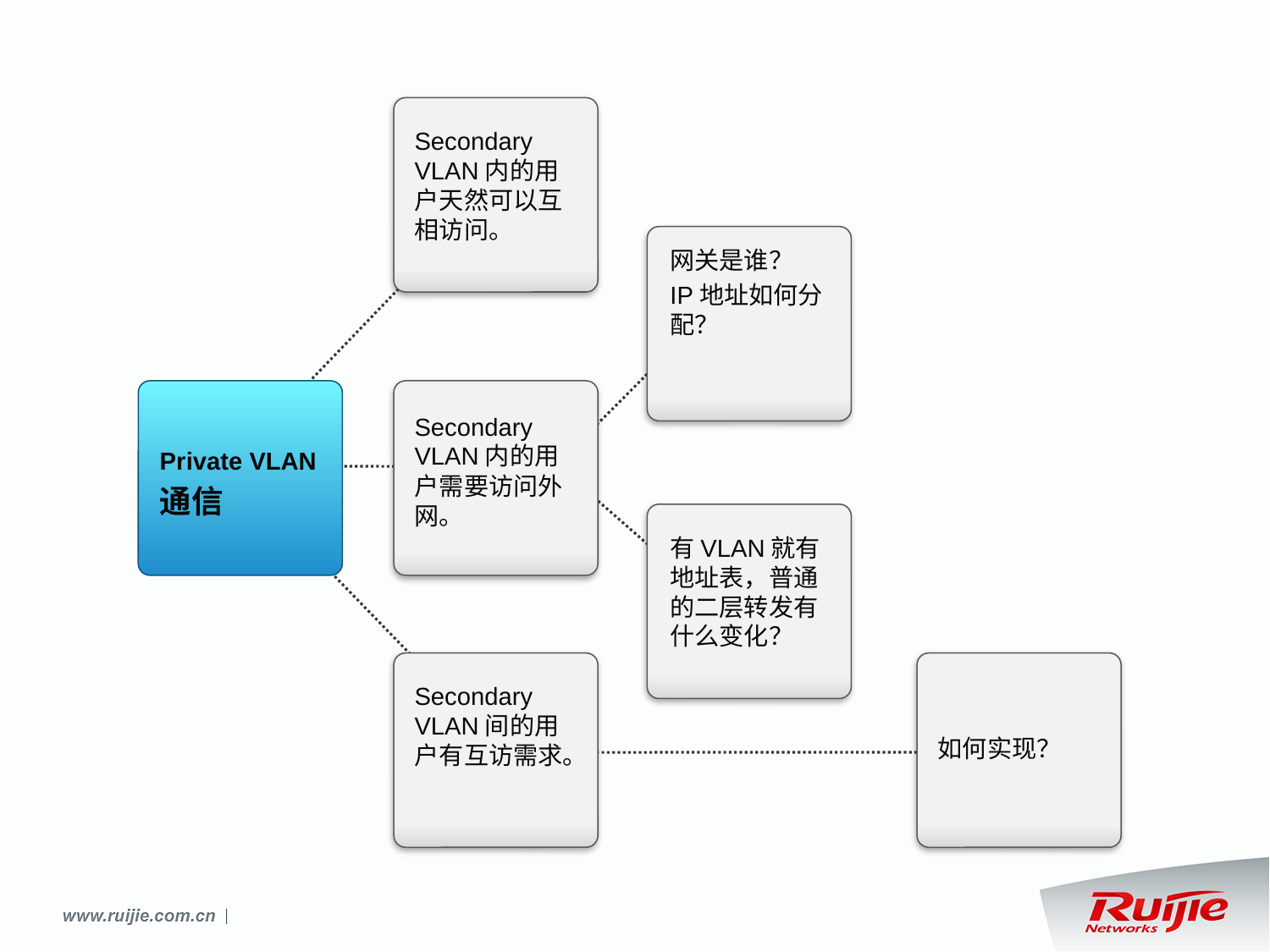

Secondary VLAN内的用户天然可以互相访问。

网关是谁？
IP地址如何分配？

Secondary VLAN内的用户需要访问外网。
Private VLAN
通信

有VLAN就有地址表，普通的二层转发有什么变化？

Secondary VLAN间的用户有互访需求。
如何实现？